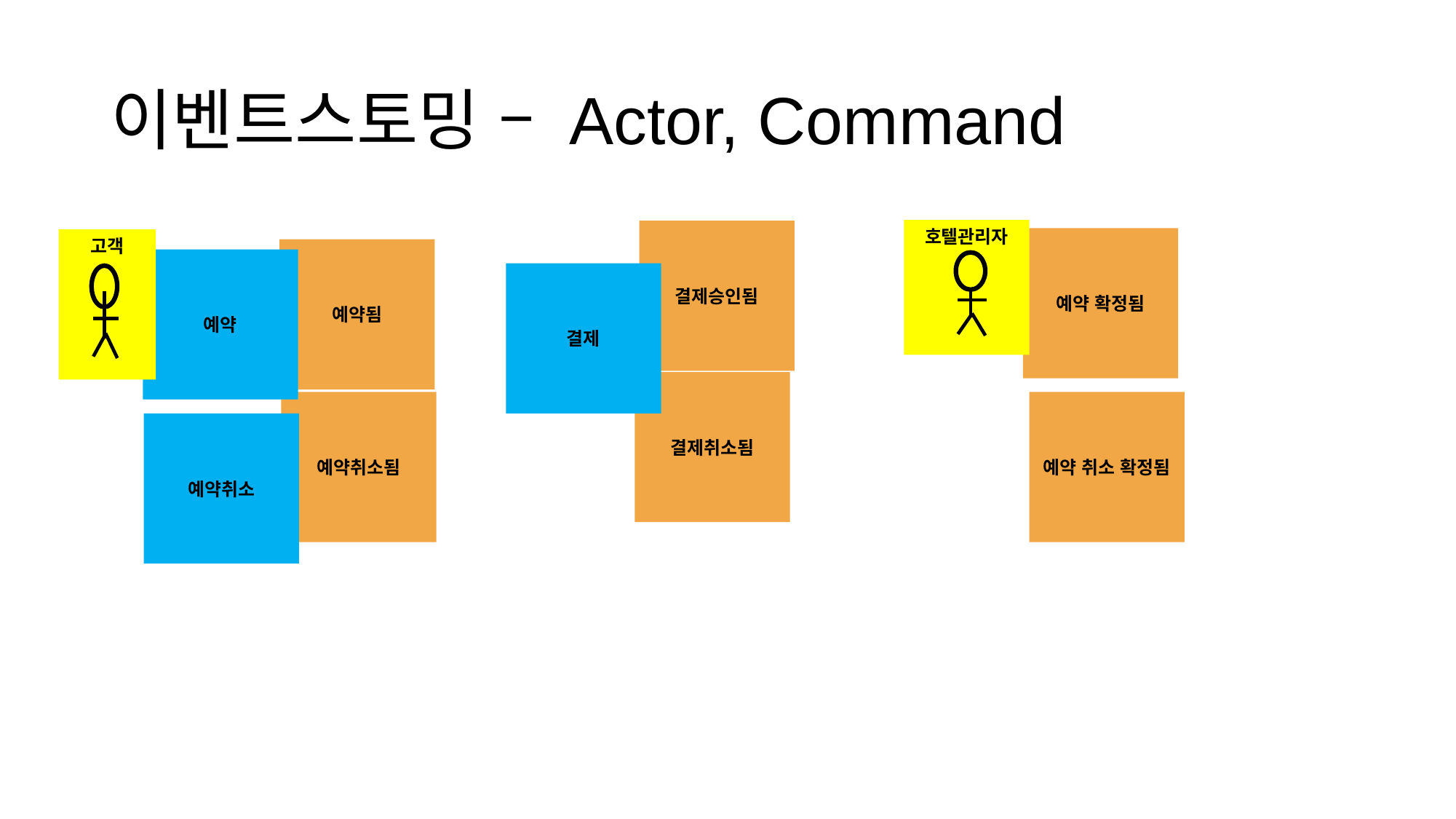

# 이벤트스토밍 – Actor, Command
호텔관리자

결제승인됨
예약 확정됨
고객

예약됨
예약
결제
결제취소됨
예약취소됨
예약 취소 확정됨
예약취소